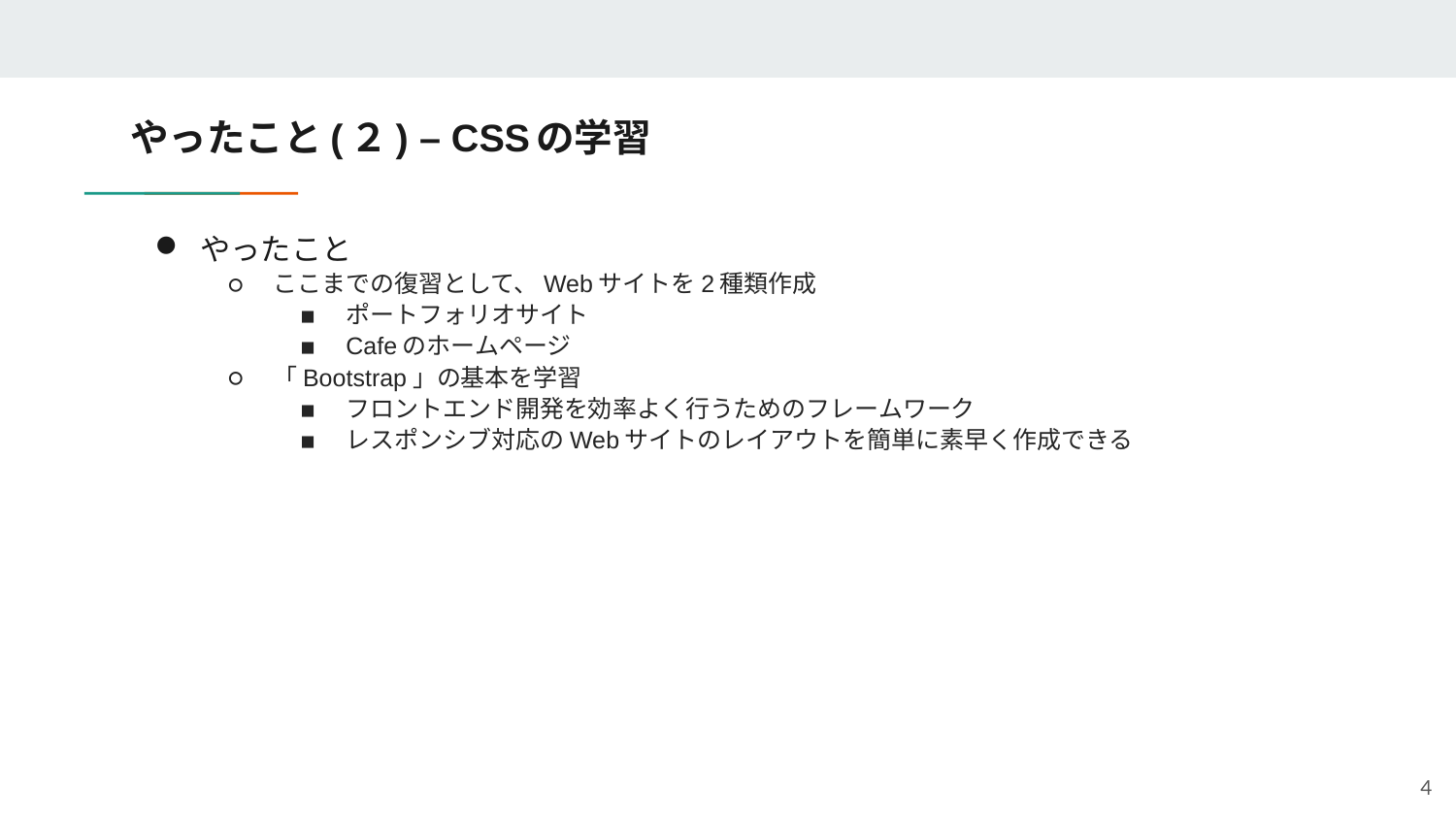

# やったこと(２) – CSSの学習
やったこと
ここまでの復習として、Webサイトを2種類作成
ポートフォリオサイト
Cafeのホームページ
「Bootstrap」の基本を学習
フロントエンド開発を効率よく行うためのフレームワーク
レスポンシブ対応のWebサイトのレイアウトを簡単に素早く作成できる
4